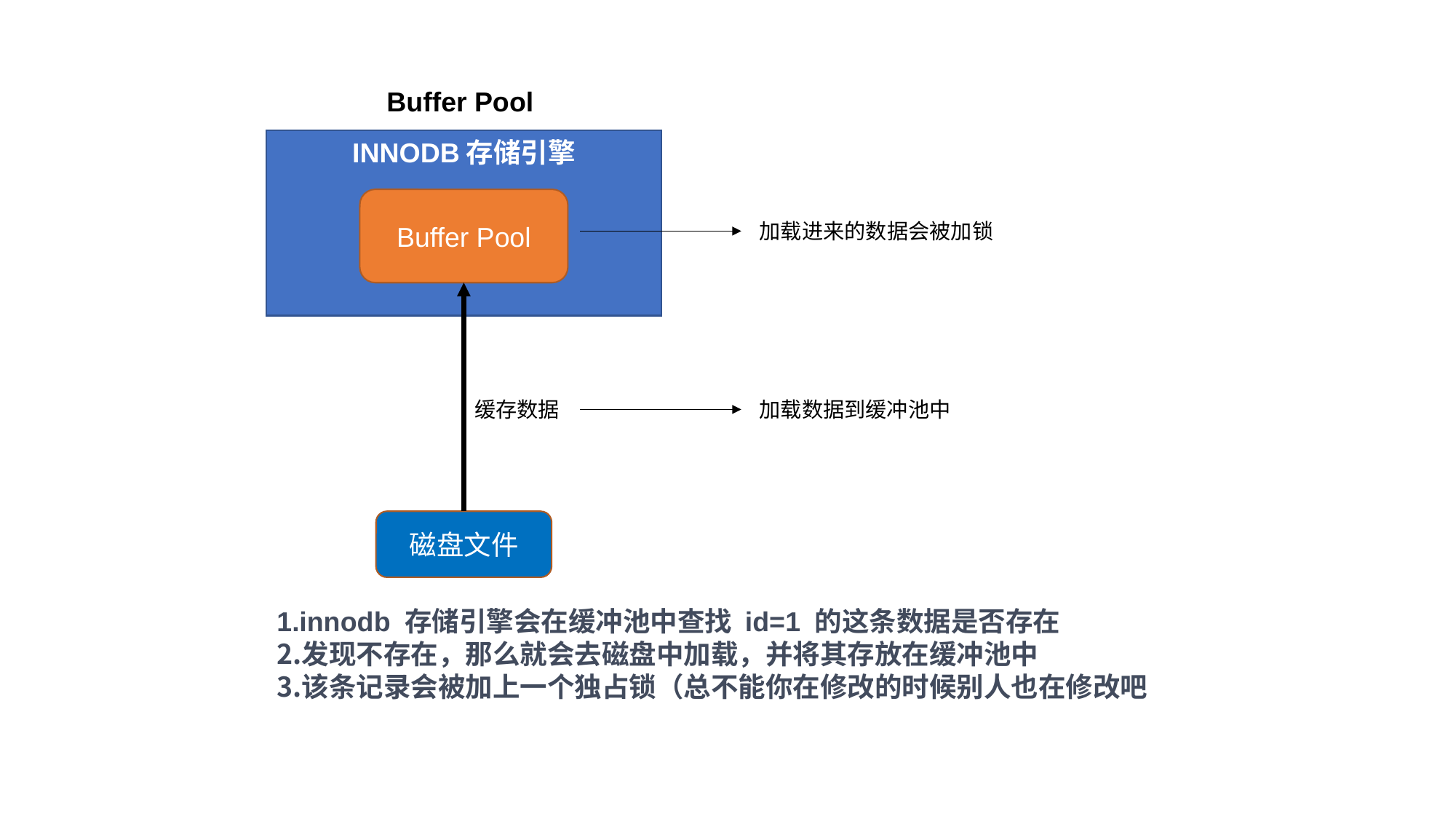

Buffer Pool
INNODB存储引擎
Buffer Pool
加载进来的数据会被加锁
缓存数据
加载数据到缓冲池中
磁盘文件
innodb 存储引擎会在缓冲池中查找 id=1 的这条数据是否存在
发现不存在，那么就会去磁盘中加载，并将其存放在缓冲池中
该条记录会被加上一个独占锁（总不能你在修改的时候别人也在修改吧